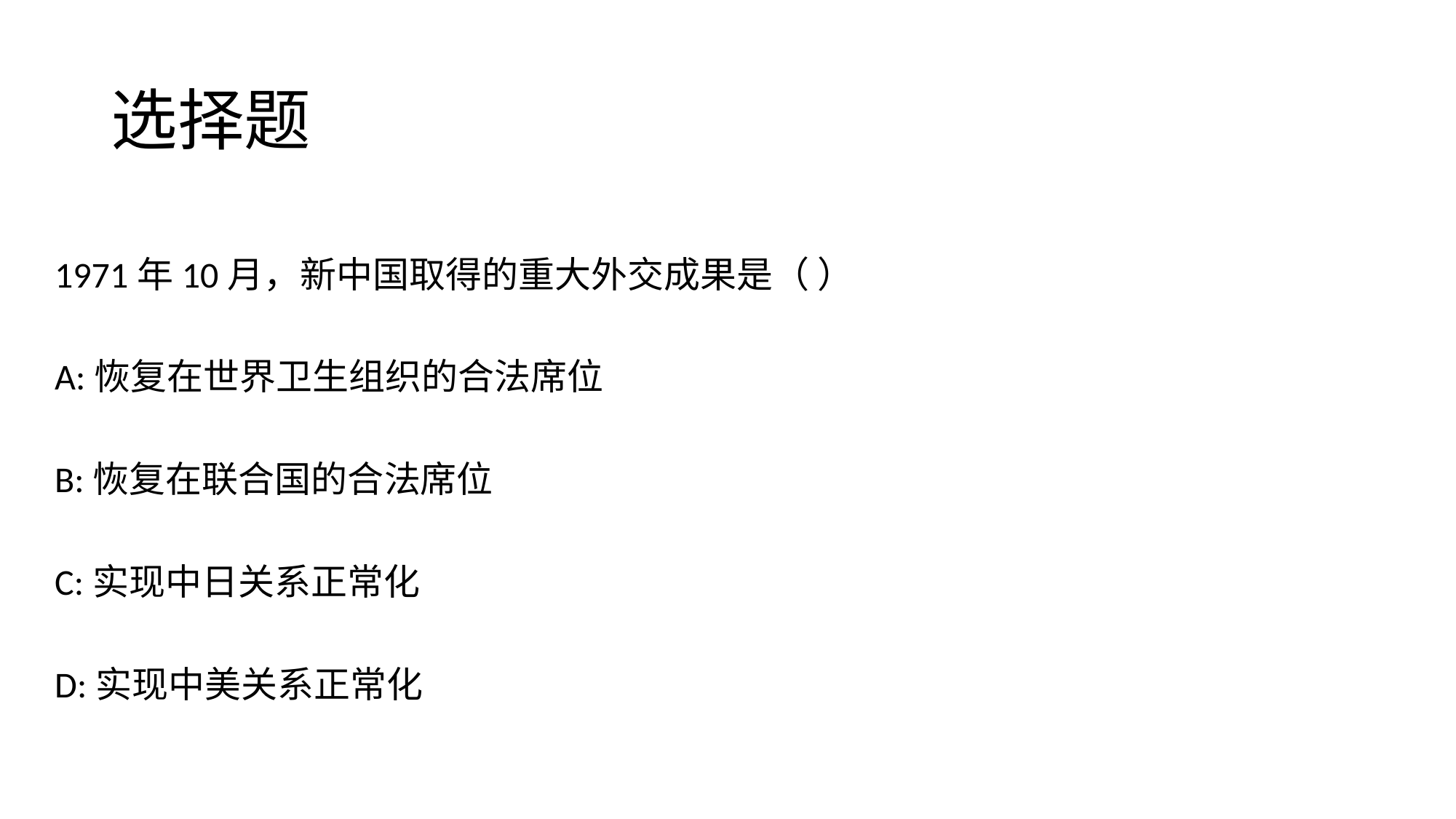

# 选择题
1971年10月，新中国取得的重大外交成果是（ ）
A:恢复在世界卫生组织的合法席位
B:恢复在联合国的合法席位
C:实现中日关系正常化
D:实现中美关系正常化